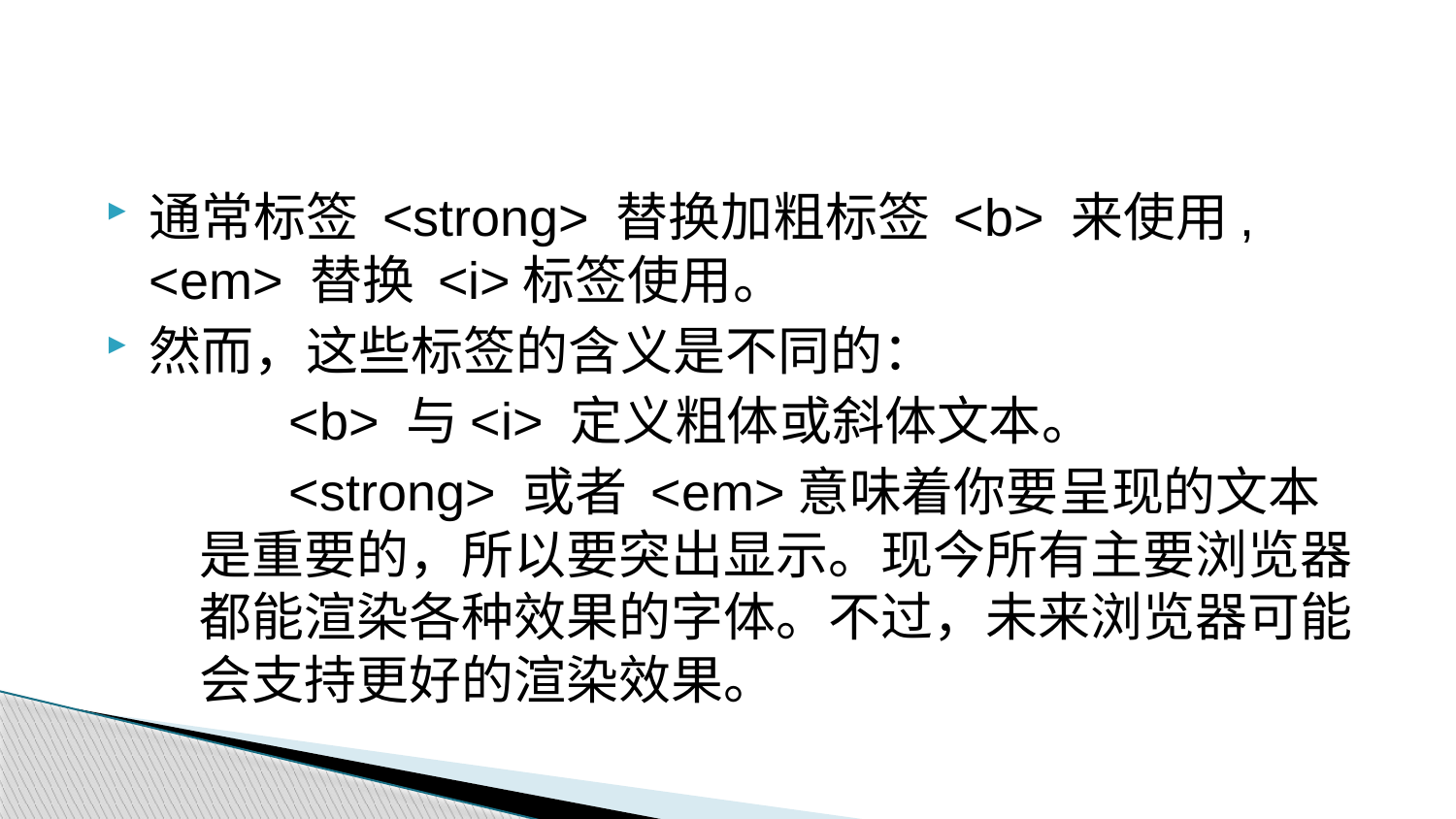

#
通常标签 <strong> 替换加粗标签 <b> 来使用, <em> 替换 <i>标签使用。
然而，这些标签的含义是不同的：
<b> 与<i> 定义粗体或斜体文本。
<strong> 或者 <em>意味着你要呈现的文本是重要的，所以要突出显示。现今所有主要浏览器都能渲染各种效果的字体。不过，未来浏览器可能会支持更好的渲染效果。